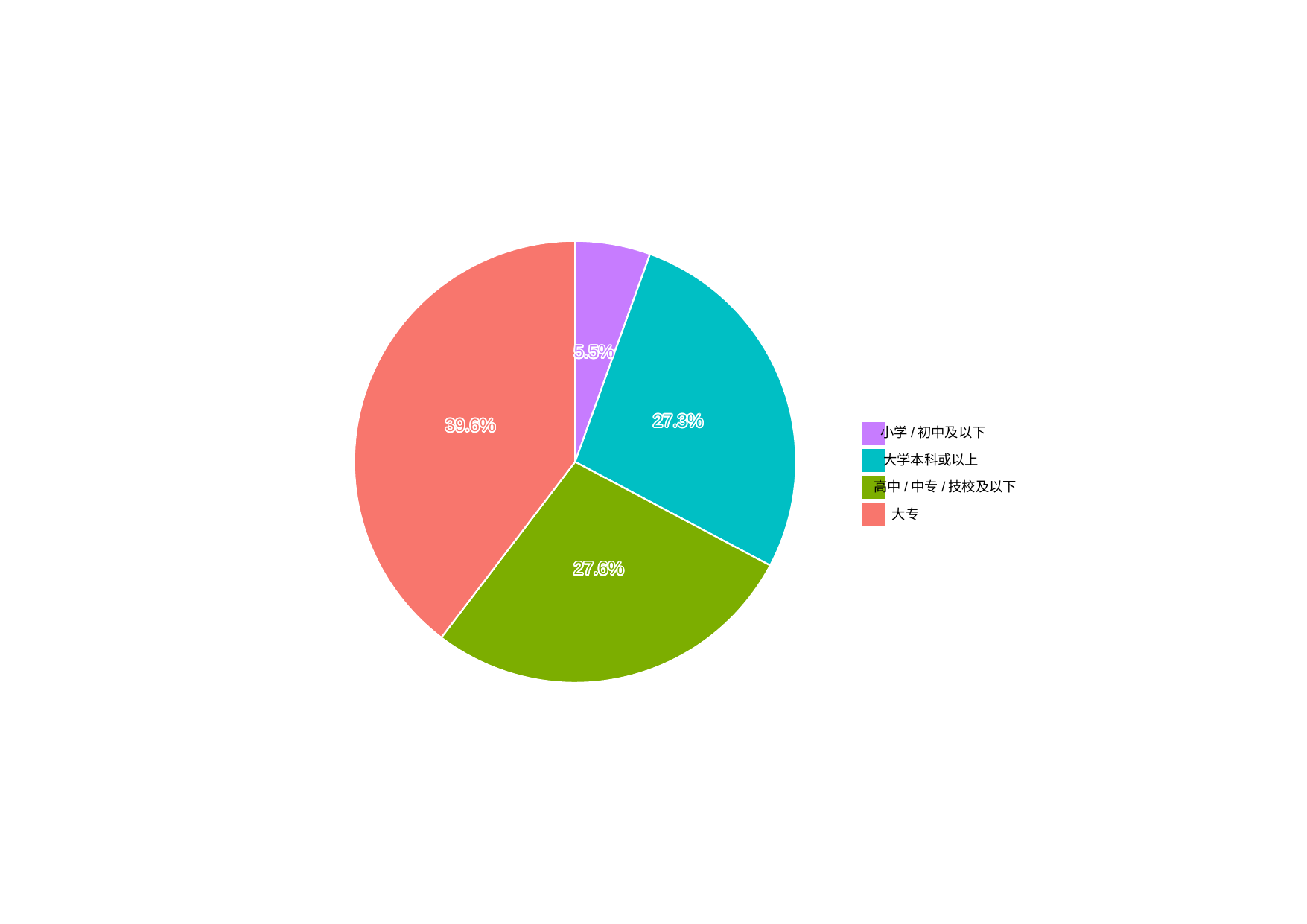

5.5%
5.5%
5.5%
5.5%
5.5%
5.5%
5.5%
5.5%
5.5%
5.5%
5.5%
5.5%
5.5%
5.5%
5.5%
5.5%
5.5%
27.3%
27.3%
27.3%
27.3%
27.3%
27.3%
27.3%
27.3%
27.3%
27.3%
27.3%
27.3%
27.3%
27.3%
27.3%
27.3%
27.3%
39.6%
39.6%
39.6%
39.6%
39.6%
39.6%
39.6%
39.6%
39.6%
39.6%
39.6%
39.6%
39.6%
39.6%
39.6%
39.6%
39.6%

小学/初中及以下

大学本科或以上

高中/中专/技校及以下

大专
27.6%
27.6%
27.6%
27.6%
27.6%
27.6%
27.6%
27.6%
27.6%
27.6%
27.6%
27.6%
27.6%
27.6%
27.6%
27.6%
27.6%